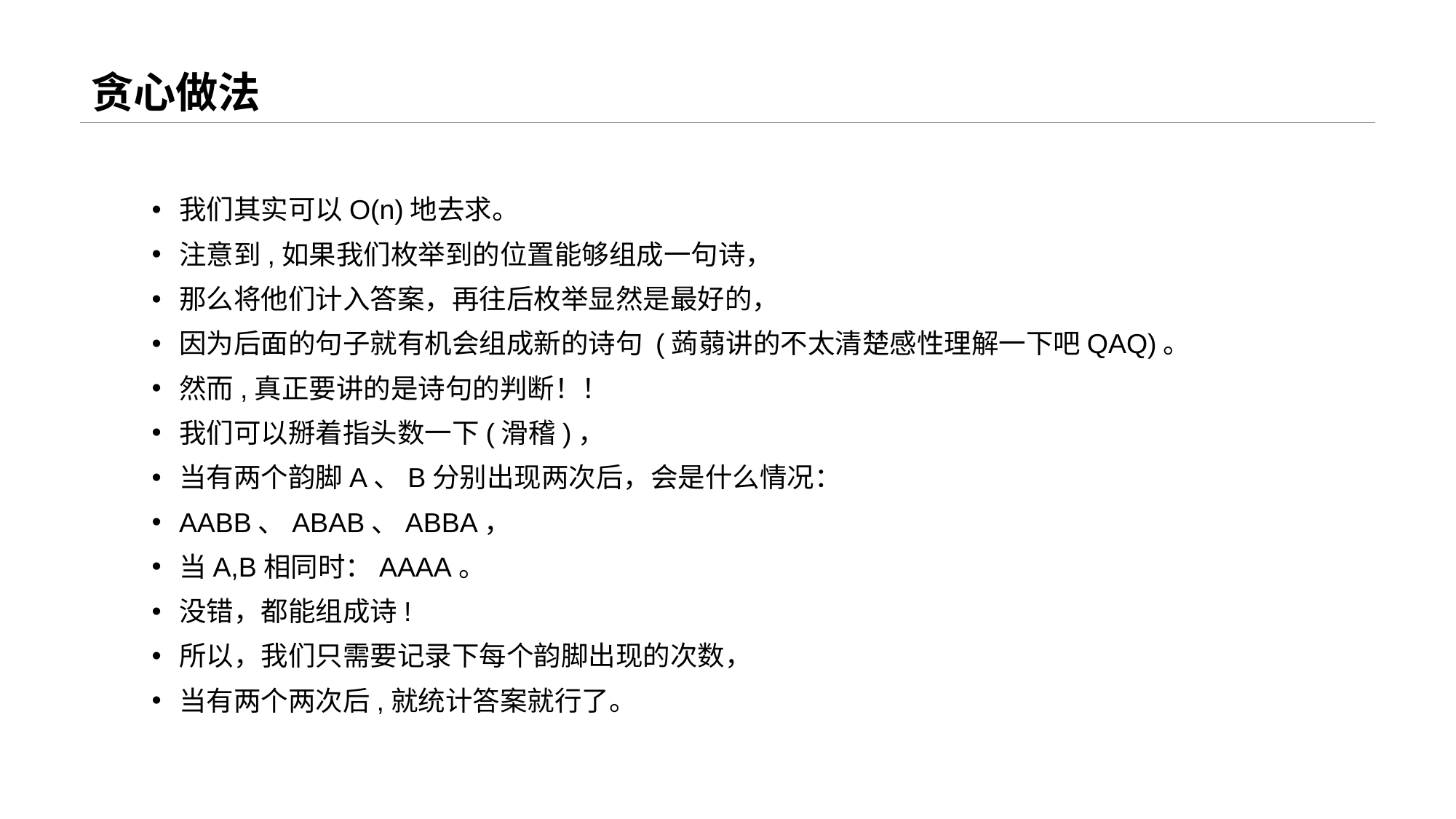

# 贪心做法
我们其实可以O(n)地去求。
注意到,如果我们枚举到的位置能够组成一句诗，
那么将他们计入答案，再往后枚举显然是最好的，
因为后面的句子就有机会组成新的诗句 (蒟蒻讲的不太清楚感性理解一下吧QAQ)。
然而,真正要讲的是诗句的判断！！
我们可以掰着指头数一下(滑稽)，
当有两个韵脚A、B分别出现两次后，会是什么情况：
AABB、ABAB、ABBA，
当A,B相同时：AAAA。
没错，都能组成诗!
所以，我们只需要记录下每个韵脚出现的次数，
当有两个两次后,就统计答案就行了。